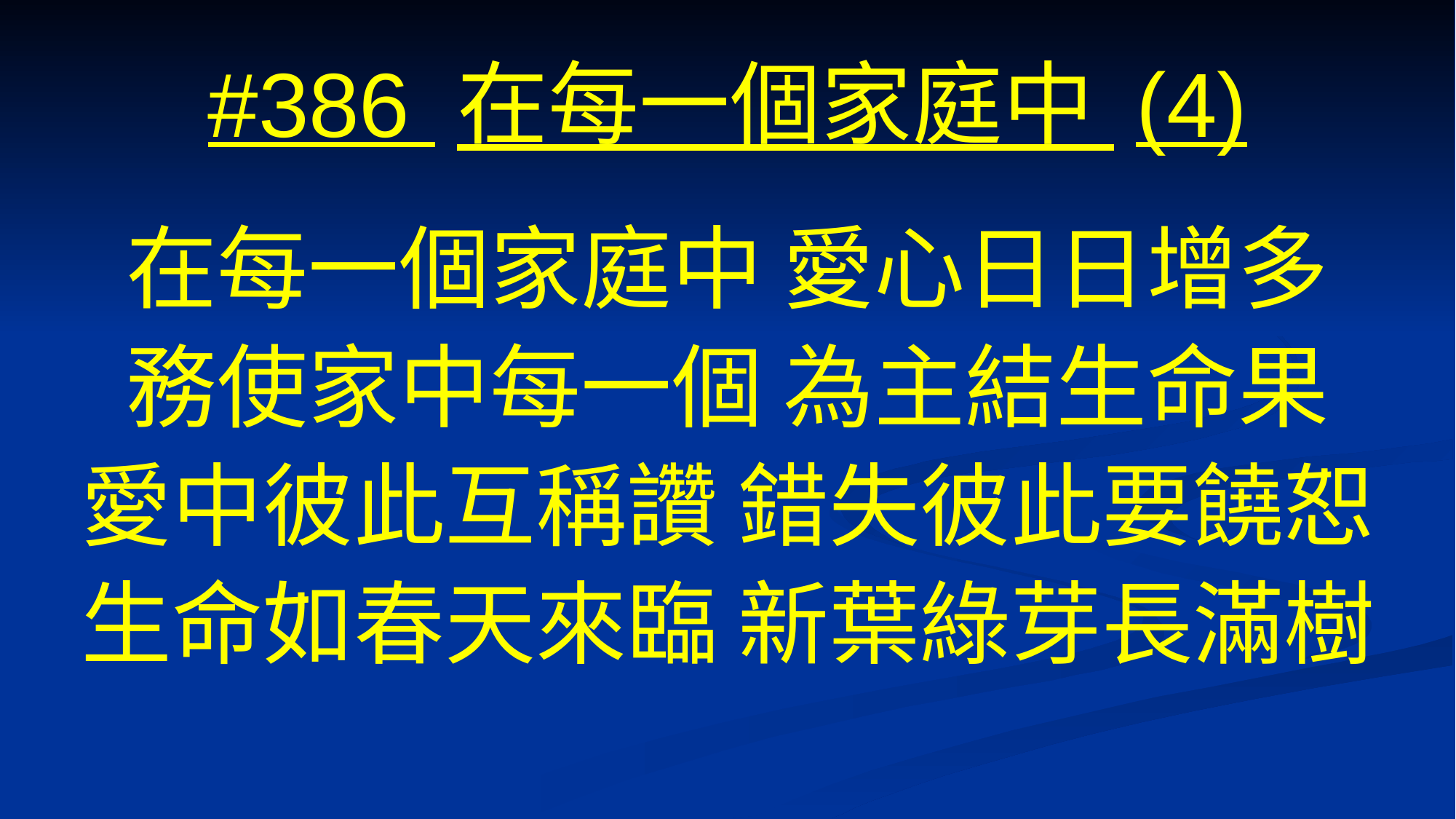

# #386 在每一個家庭中 (4)
在每一個家庭中 愛心日日增多
務使家中每一個 為主結生命果
愛中彼此互稱讚 錯失彼此要饒恕
生命如春天來臨 新葉綠芽長滿樹